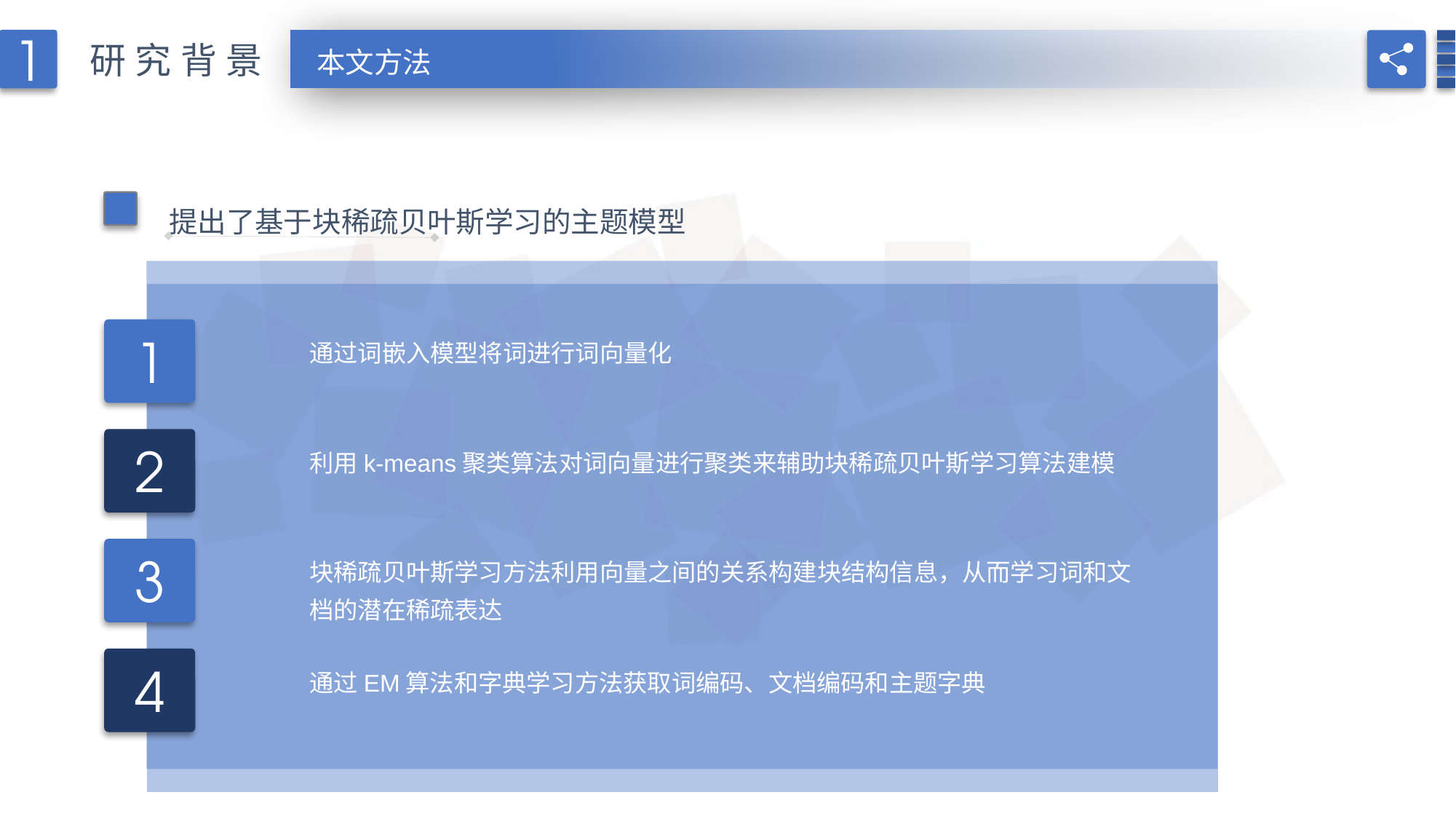

1

研究背景
本文方法
提出了基于块稀疏贝叶斯学习的主题模型

1
通过词嵌入模型将词进行词向量化
2
利用k-means聚类算法对词向量进行聚类来辅助块稀疏贝叶斯学习算法建模
3
块稀疏贝叶斯学习方法利用向量之间的关系构建块结构信息，从而学习词和文档的潜在稀疏表达
4
通过EM算法和字典学习方法获取词编码、文档编码和主题字典